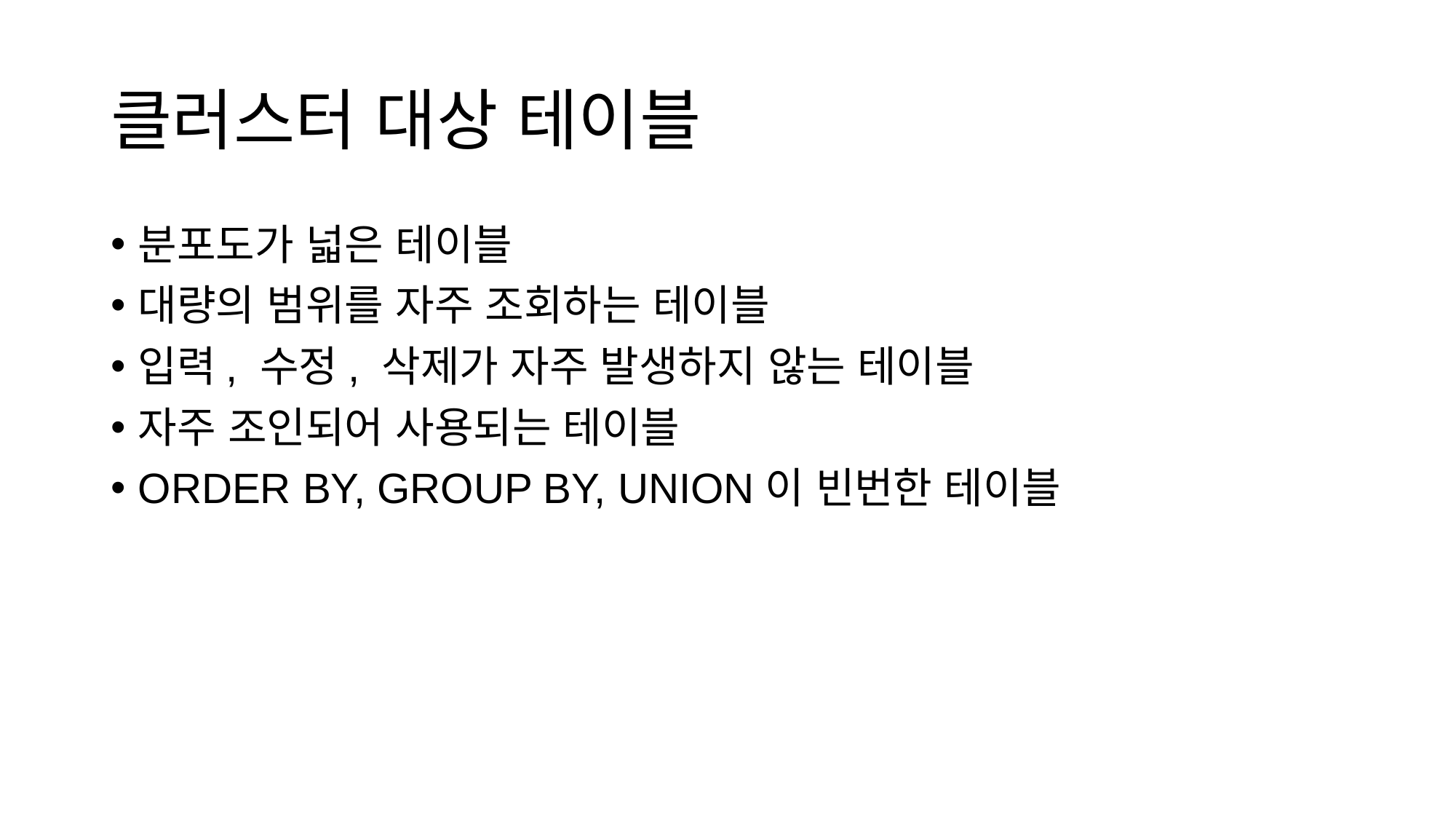

# 클러스터 대상 테이블
분포도가 넓은 테이블
대량의 범위를 자주 조회하는 테이블
입력, 수정, 삭제가 자주 발생하지 않는 테이블
자주 조인되어 사용되는 테이블
ORDER BY, GROUP BY, UNION이 빈번한 테이블